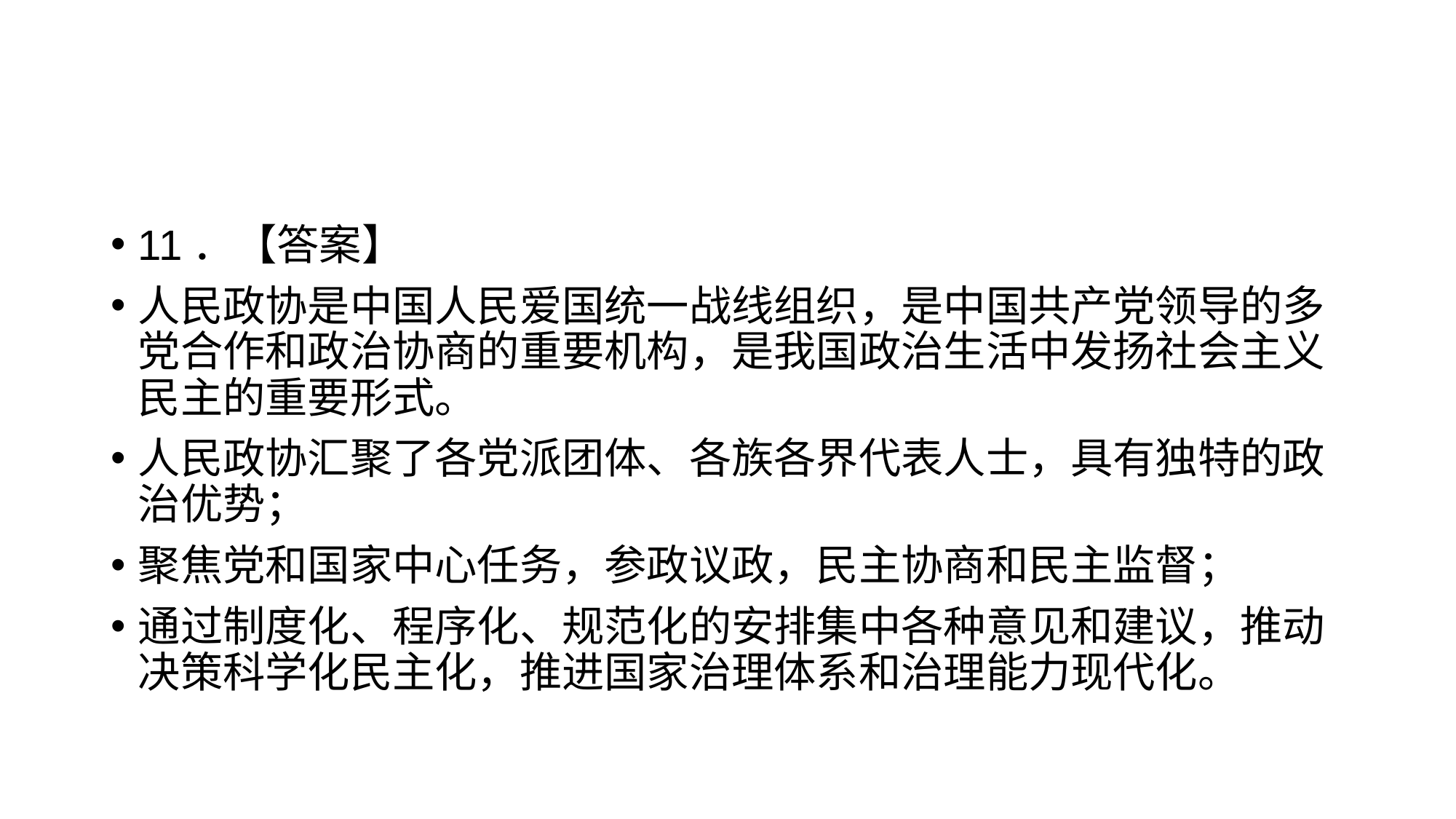

#
11．【答案】
人民政协是中国人民爱国统一战线组织，是中国共产党领导的多党合作和政治协商的重要机构，是我国政治生活中发扬社会主义民主的重要形式。
人民政协汇聚了各党派团体、各族各界代表人士，具有独特的政治优势；
聚焦党和国家中心任务，参政议政，民主协商和民主监督；
通过制度化、程序化、规范化的安排集中各种意见和建议，推动决策科学化民主化，推进国家治理体系和治理能力现代化。